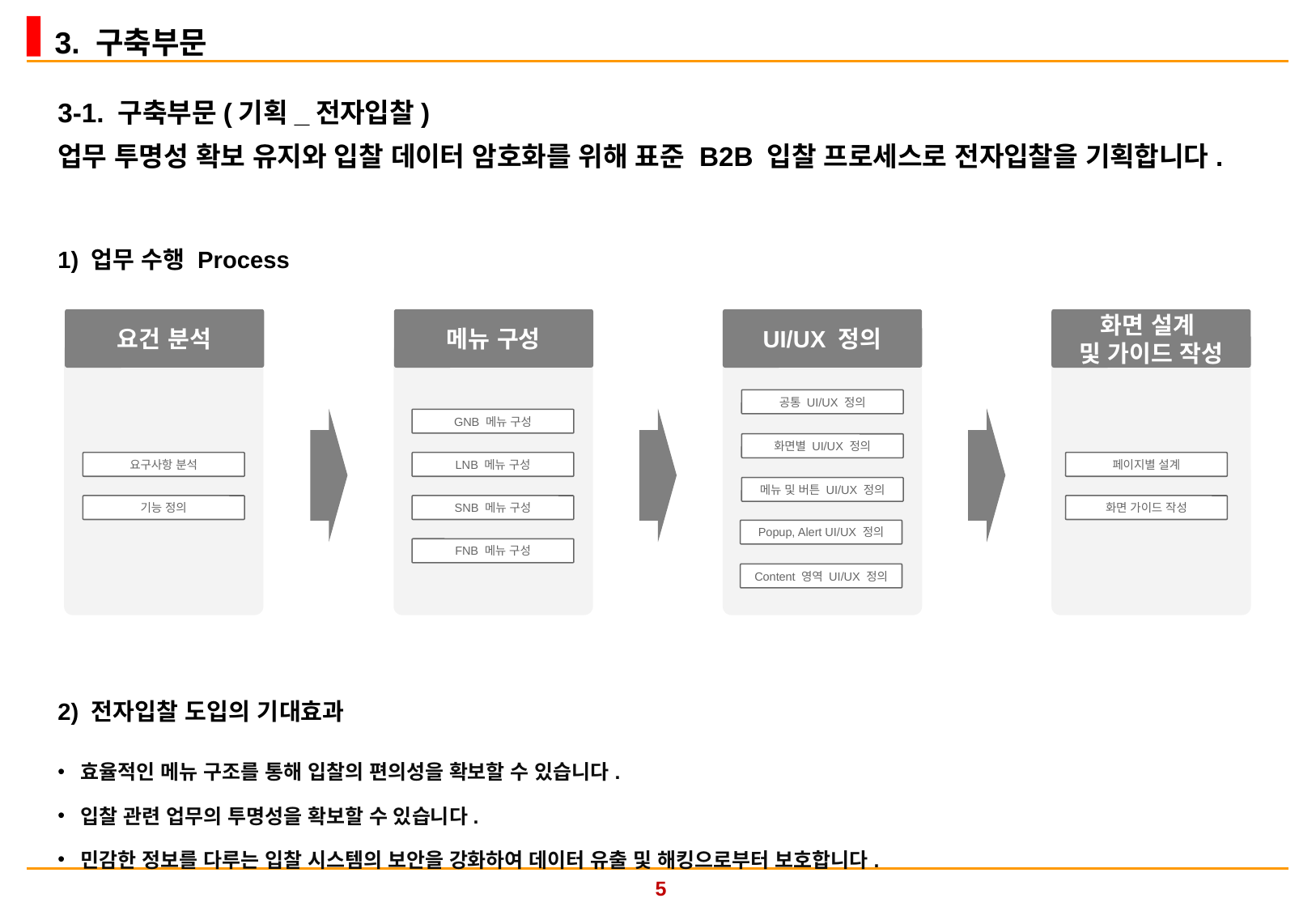

3. 구축부문
3-1. 구축부문(기획_전자입찰)
업무 투명성 확보 유지와 입찰 데이터 암호화를 위해 표준 B2B 입찰 프로세스로 전자입찰을 기획합니다.
1) 업무 수행 Process
요건 분석

요구사항 분석
기능 정의
메뉴 구성

GNB 메뉴 구성
LNB 메뉴 구성
SNB 메뉴 구성
FNB 메뉴 구성
UI/UX 정의

공통 UI/UX 정의
화면별 UI/UX 정의
메뉴 및 버튼 UI/UX 정의
Popup, Alert UI/UX 정의
Content 영역 UI/UX 정의
화면 설계
및 가이드 작성

페이지별 설계
화면 가이드 작성

2) 전자입찰 도입의 기대효과
효율적인 메뉴 구조를 통해 입찰의 편의성을 확보할 수 있습니다.
입찰 관련 업무의 투명성을 확보할 수 있습니다.
민감한 정보를 다루는 입찰 시스템의 보안을 강화하여 데이터 유출 및 해킹으로부터 보호합니다.